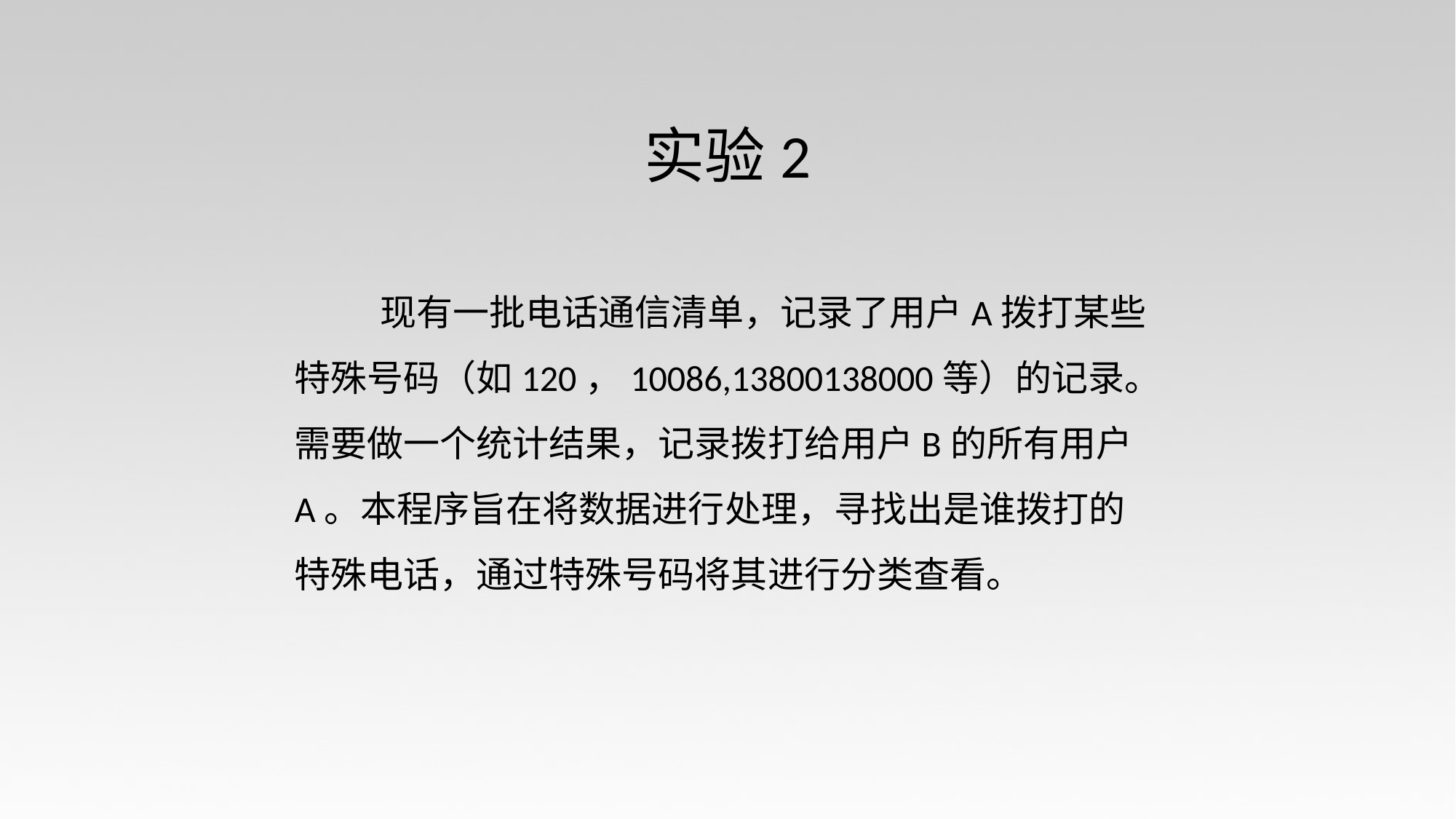

实验2
现有一批电话通信清单，记录了用户A拨打某些特殊号码（如120，10086,13800138000等）的记录。需要做一个统计结果，记录拨打给用户B的所有用户A。本程序旨在将数据进行处理，寻找出是谁拨打的特殊电话，通过特殊号码将其进行分类查看。